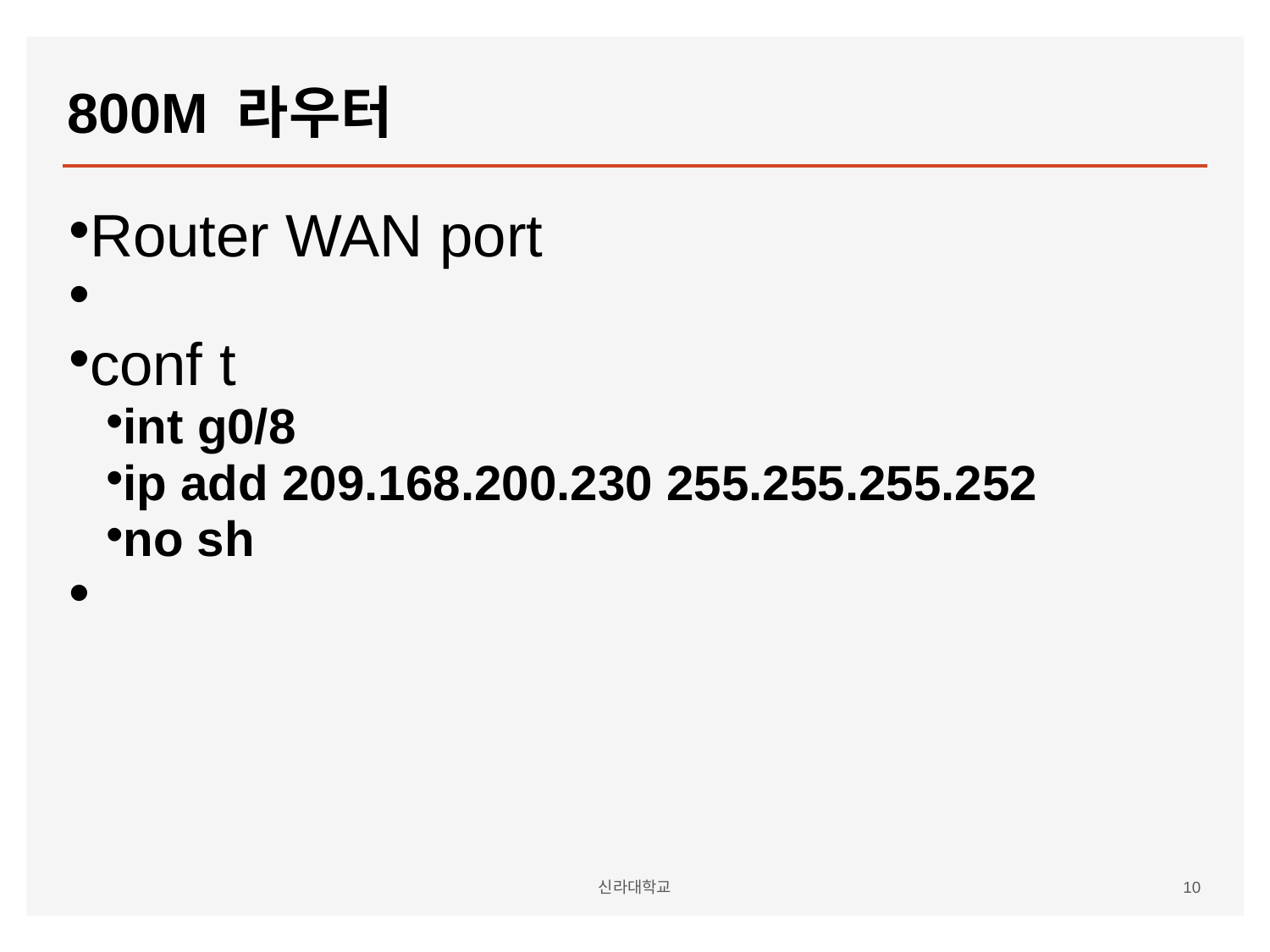

# 800M 라우터
Router WAN port

conf t
int g0/8
ip add 209.168.200.230 255.255.255.252
no sh

신라대학교
10